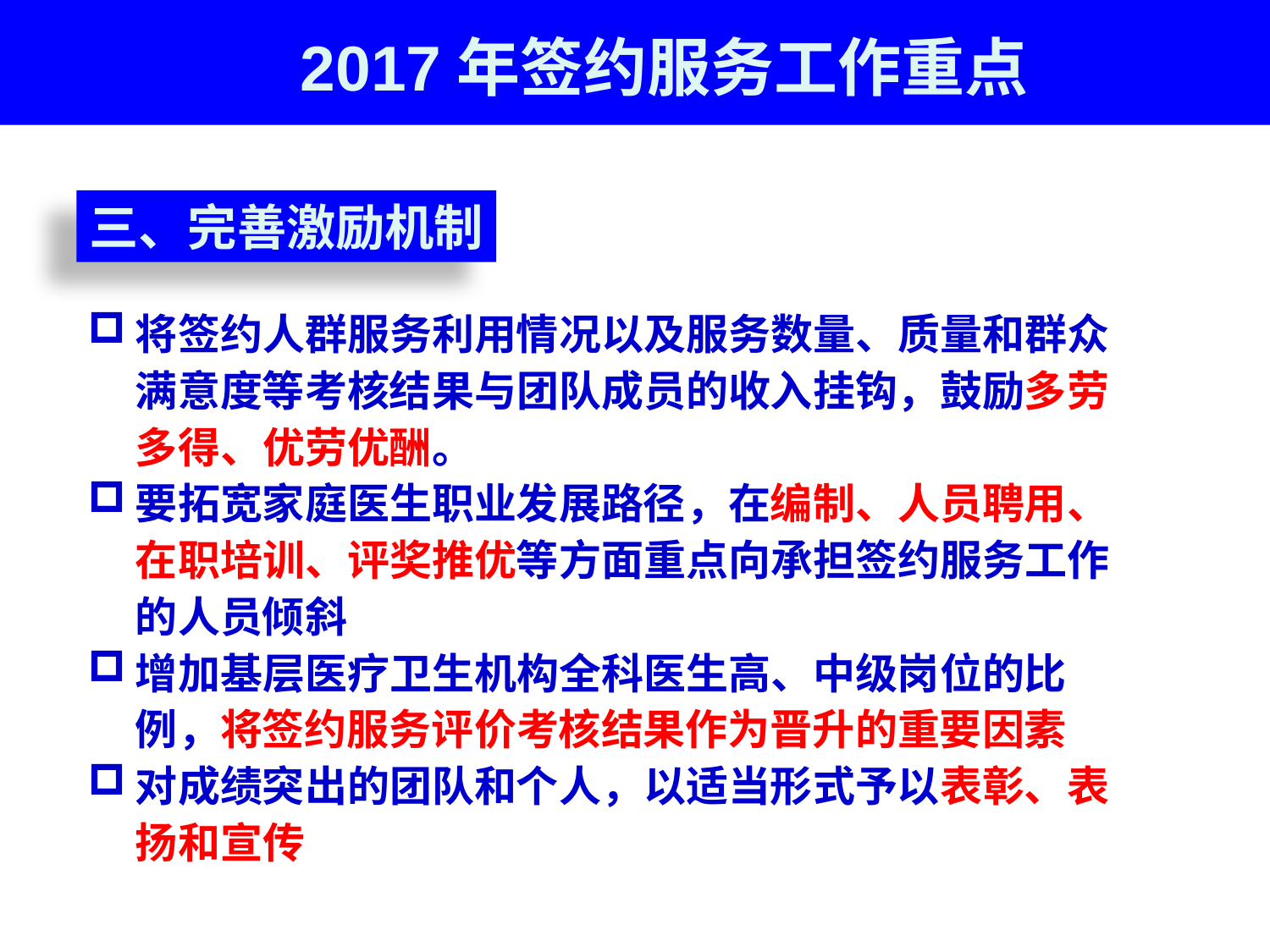

2017年签约服务工作重点
三、完善激励机制
将签约人群服务利用情况以及服务数量、质量和群众满意度等考核结果与团队成员的收入挂钩，鼓励多劳多得、优劳优酬。
要拓宽家庭医生职业发展路径，在编制、人员聘用、在职培训、评奖推优等方面重点向承担签约服务工作的人员倾斜
增加基层医疗卫生机构全科医生高、中级岗位的比例，将签约服务评价考核结果作为晋升的重要因素
对成绩突出的团队和个人，以适当形式予以表彰、表扬和宣传